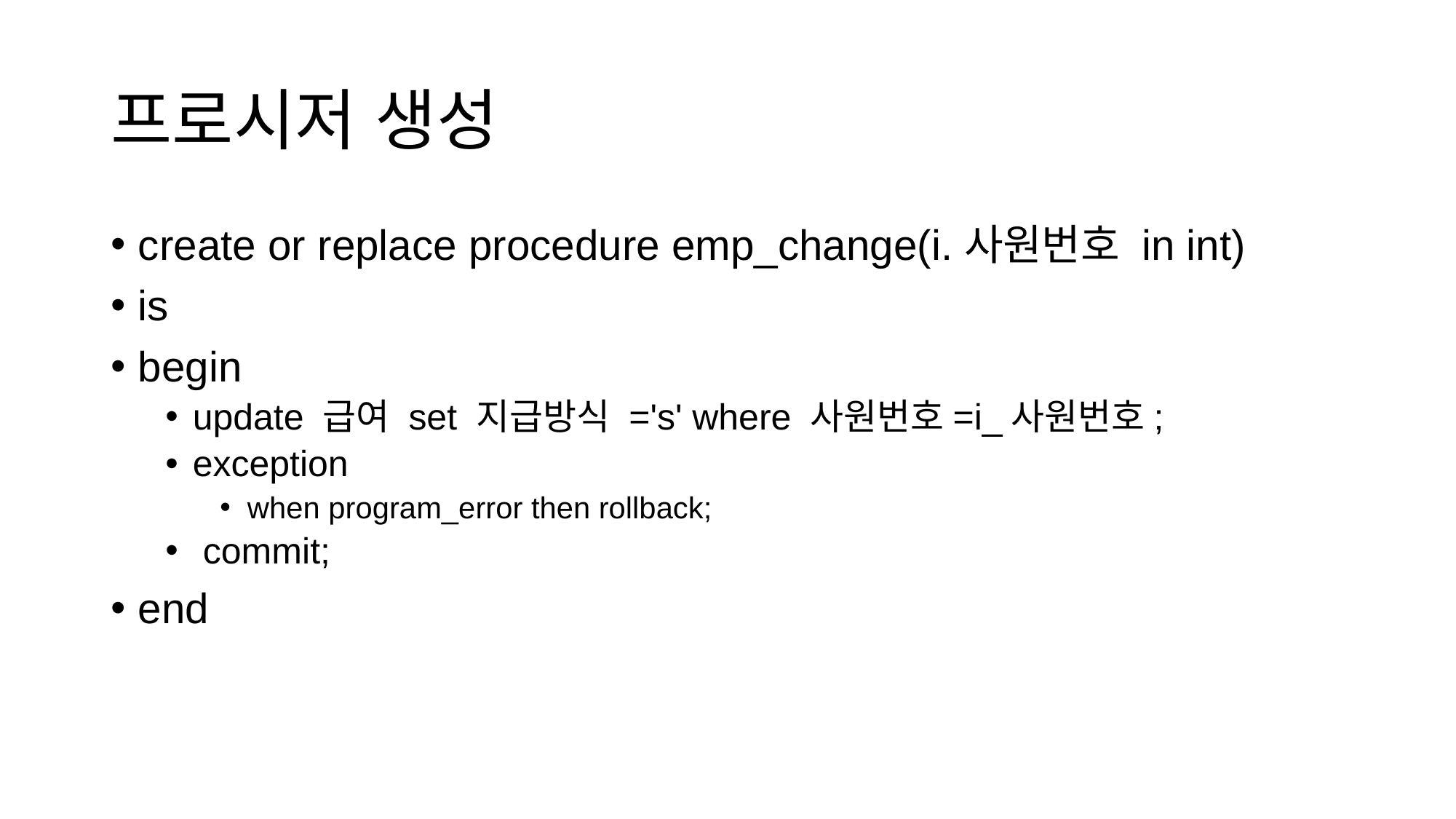

# 프로시저 생성
create or replace procedure emp_change(i.사원번호 in int)
is
begin
update 급여 set 지급방식 ='s' where 사원번호=i_사원번호;
exception
when program_error then rollback;
 commit;
end